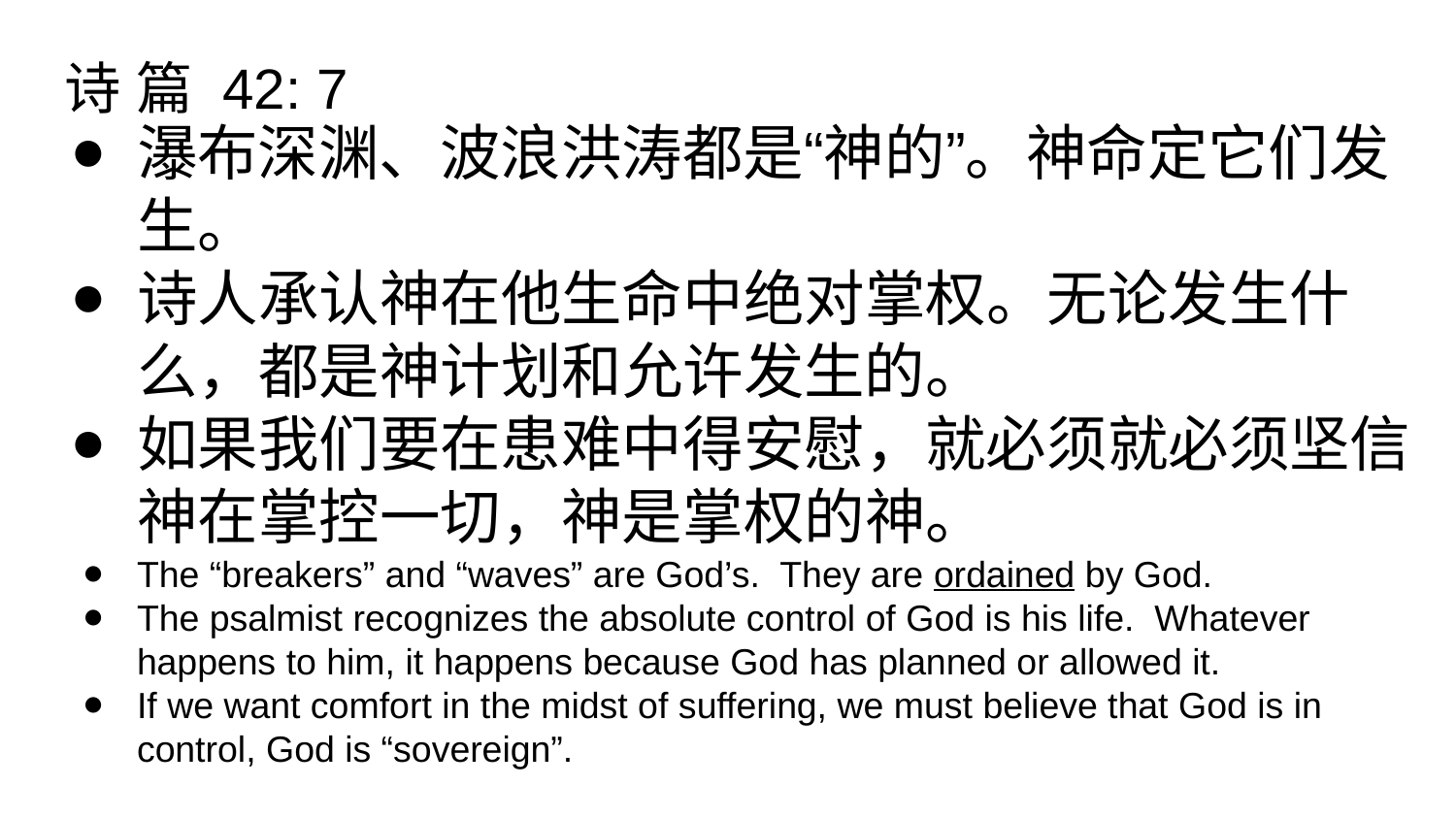

# 诗 篇 42: 7

瀑布深渊、波浪洪涛都是“神的”。神命定它们发生。
诗人承认神在他生命中绝对掌权。无论发生什么，都是神计划和允许发生的。
如果我们要在患难中得安慰，就必须就必须坚信神在掌控一切，神是掌权的神。
The “breakers” and “waves” are God’s.  They are ordained by God.
The psalmist recognizes the absolute control of God is his life.  Whatever happens to him, it happens because God has planned or allowed it.
If we want comfort in the midst of suffering, we must believe that God is in control, God is “sovereign”.